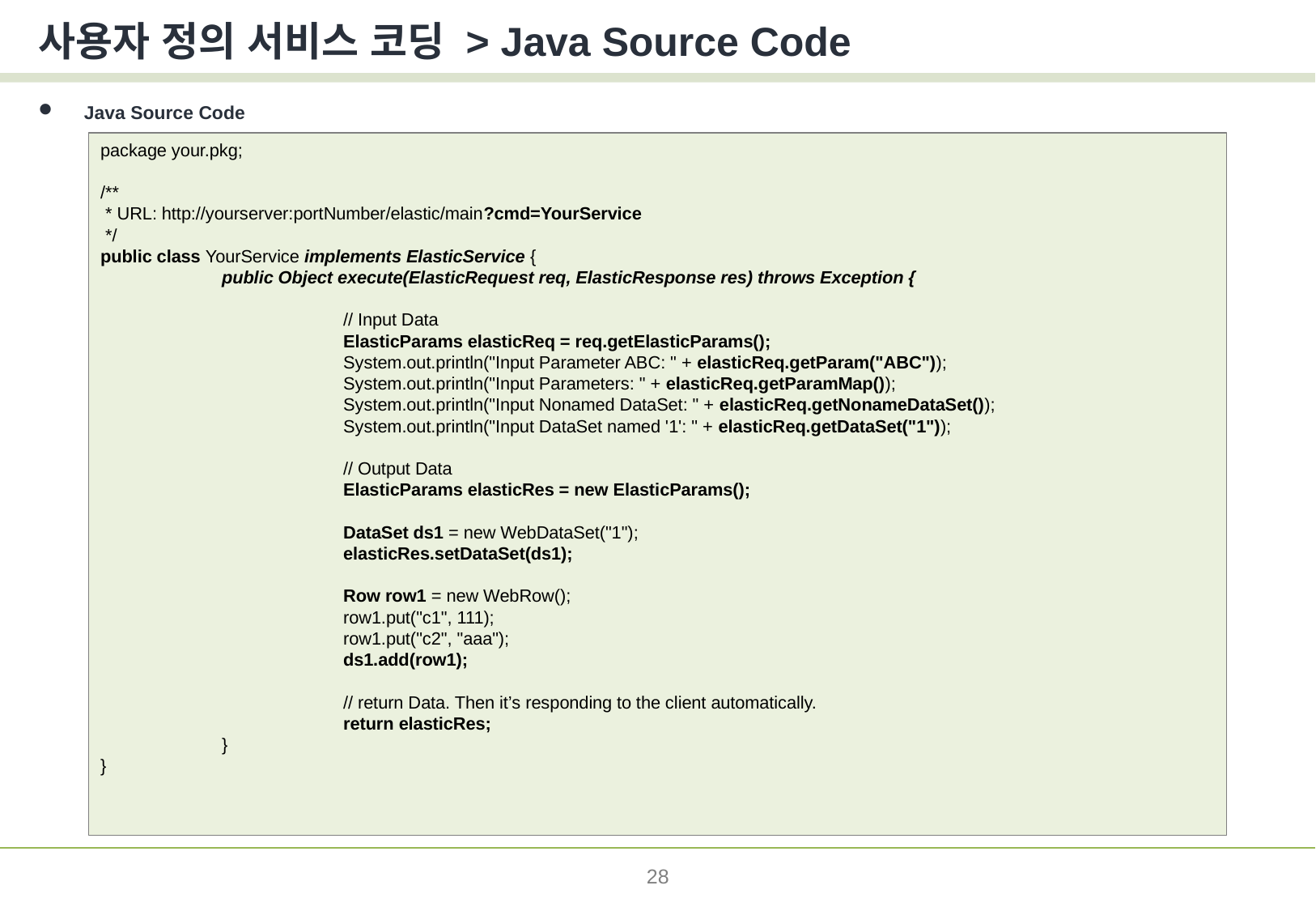

# 사용자 정의 서비스 코딩 > Java Source Code
Java Source Code
package your.pkg;

/**
 * URL: http://yourserver:portNumber/elastic/main?cmd=YourService
 */
public class YourService implements ElasticService {
	public Object execute(ElasticRequest req, ElasticResponse res) throws Exception {

		// Input Data
		ElasticParams elasticReq = req.getElasticParams();
		System.out.println("Input Parameter ABC: " + elasticReq.getParam("ABC"));
		System.out.println("Input Parameters: " + elasticReq.getParamMap());
		System.out.println("Input Nonamed DataSet: " + elasticReq.getNonameDataSet());
		System.out.println("Input DataSet named '1': " + elasticReq.getDataSet("1"));

		// Output Data
		ElasticParams elasticRes = new ElasticParams();

		DataSet ds1 = new WebDataSet("1");
		elasticRes.setDataSet(ds1);

		Row row1 = new WebRow();
		row1.put("c1", 111);
		row1.put("c2", "aaa");
		ds1.add(row1);

		// return Data. Then it’s responding to the client automatically.
		return elasticRes;
	}
}
28